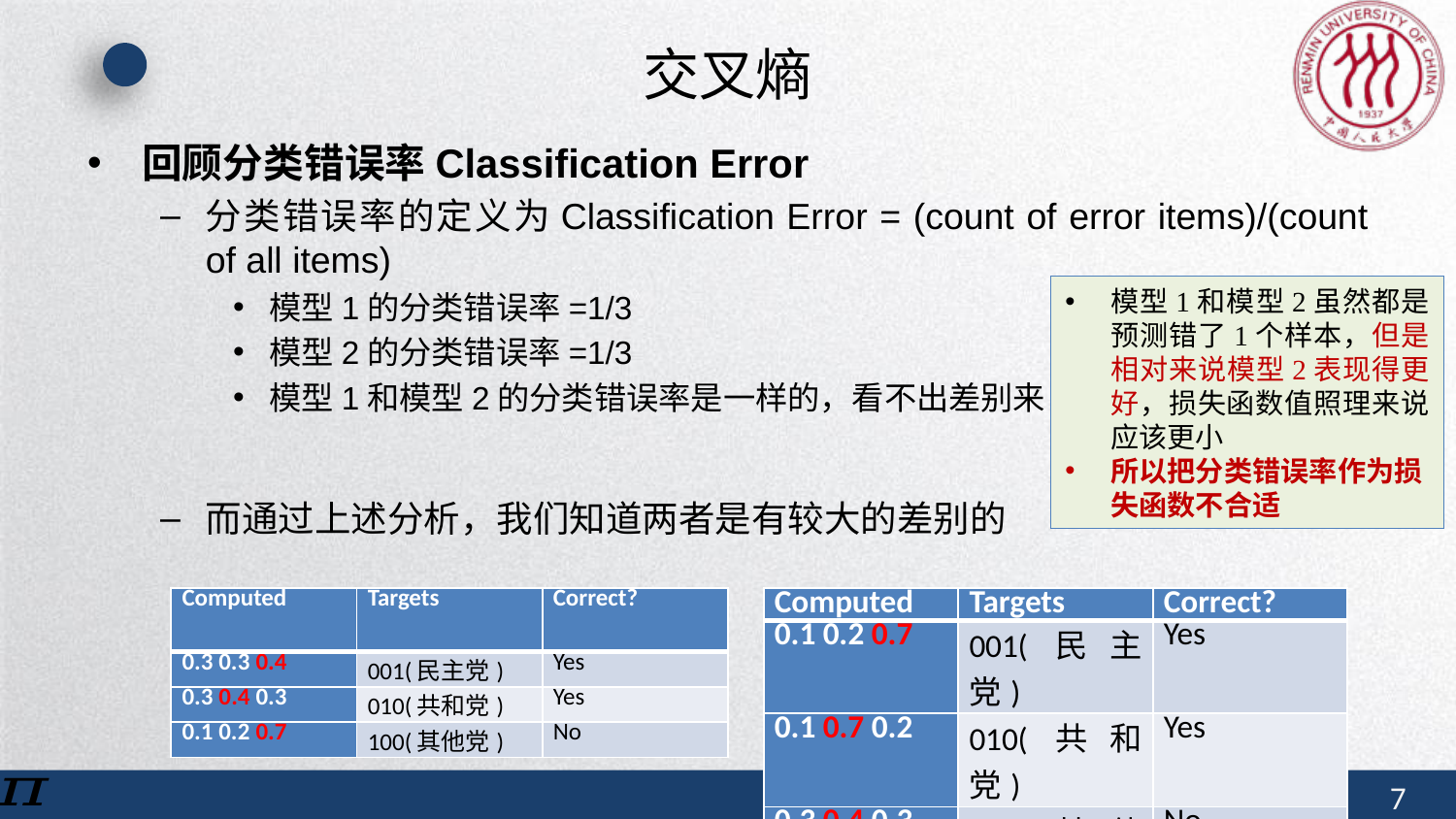

# 交叉熵
回顾分类错误率Classification Error
分类错误率的定义为Classification Error = (count of error items)/(count of all items)
模型1的分类错误率=1/3
模型2的分类错误率=1/3
模型1和模型2的分类错误率是一样的，看不出差别来

而通过上述分析，我们知道两者是有较大的差别的
模型1和模型2虽然都是预测错了1个样本，但是相对来说模型2表现得更好，损失函数值照理来说应该更小
所以把分类错误率作为损失函数不合适
| Computed | Targets | Correct? |
| --- | --- | --- |
| 0.3 0.3 0.4 | 001(民主党) | Yes |
| 0.3 0.4 0.3 | 010(共和党) | Yes |
| 0.1 0.2 0.7 | 100(其他党) | No |
| Computed | Targets | Correct? |
| --- | --- | --- |
| 0.1 0.2 0.7 | 001(民主党) | Yes |
| 0.1 0.7 0.2 | 010(共和党) | Yes |
| 0.3 0.4 0.3 | 100(其他党) | No |